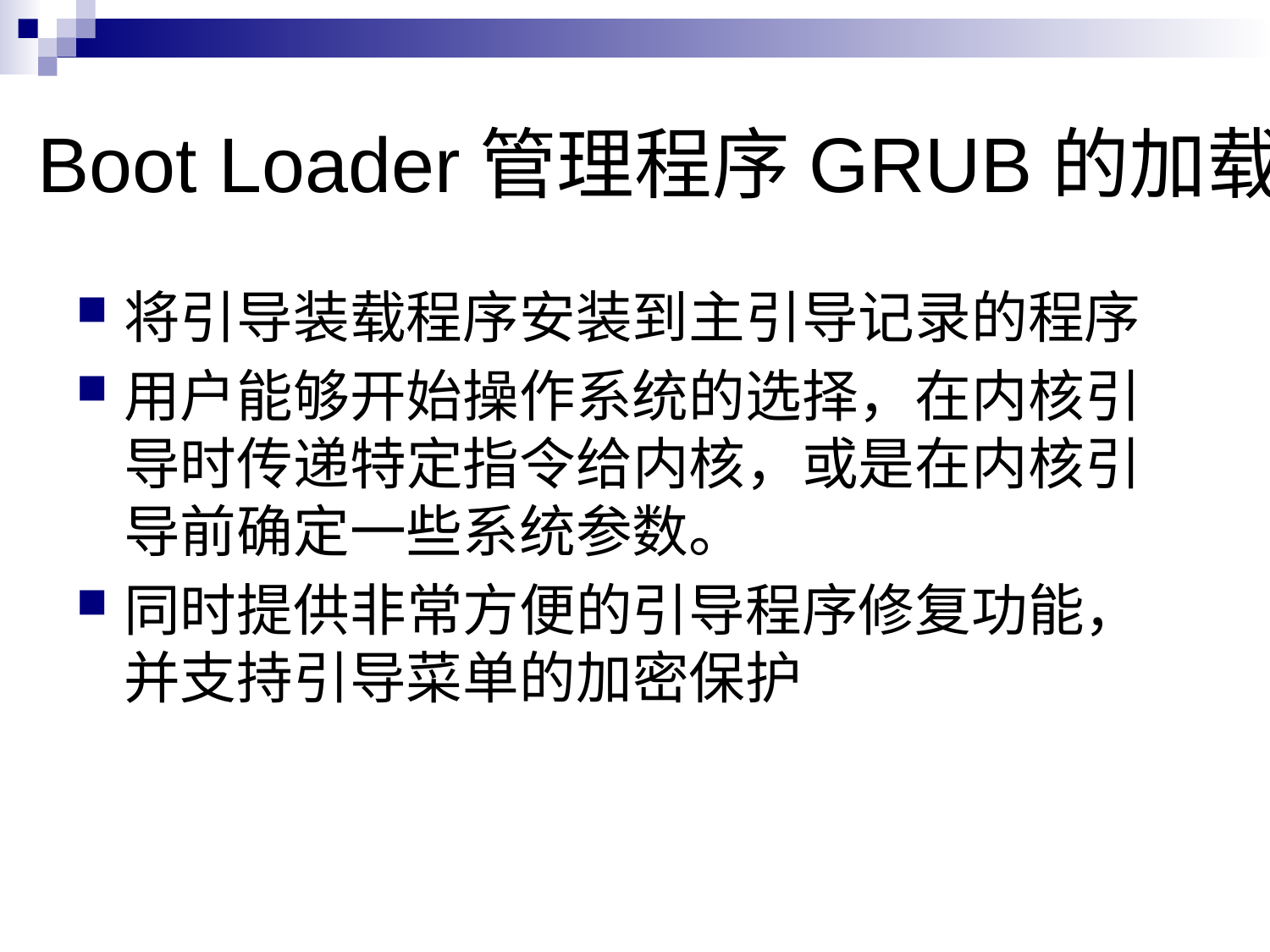

# Boot Loader管理程序GRUB的加载
将引导装载程序安装到主引导记录的程序
用户能够开始操作系统的选择，在内核引导时传递特定指令给内核，或是在内核引导前确定一些系统参数。
同时提供非常方便的引导程序修复功能，并支持引导菜单的加密保护